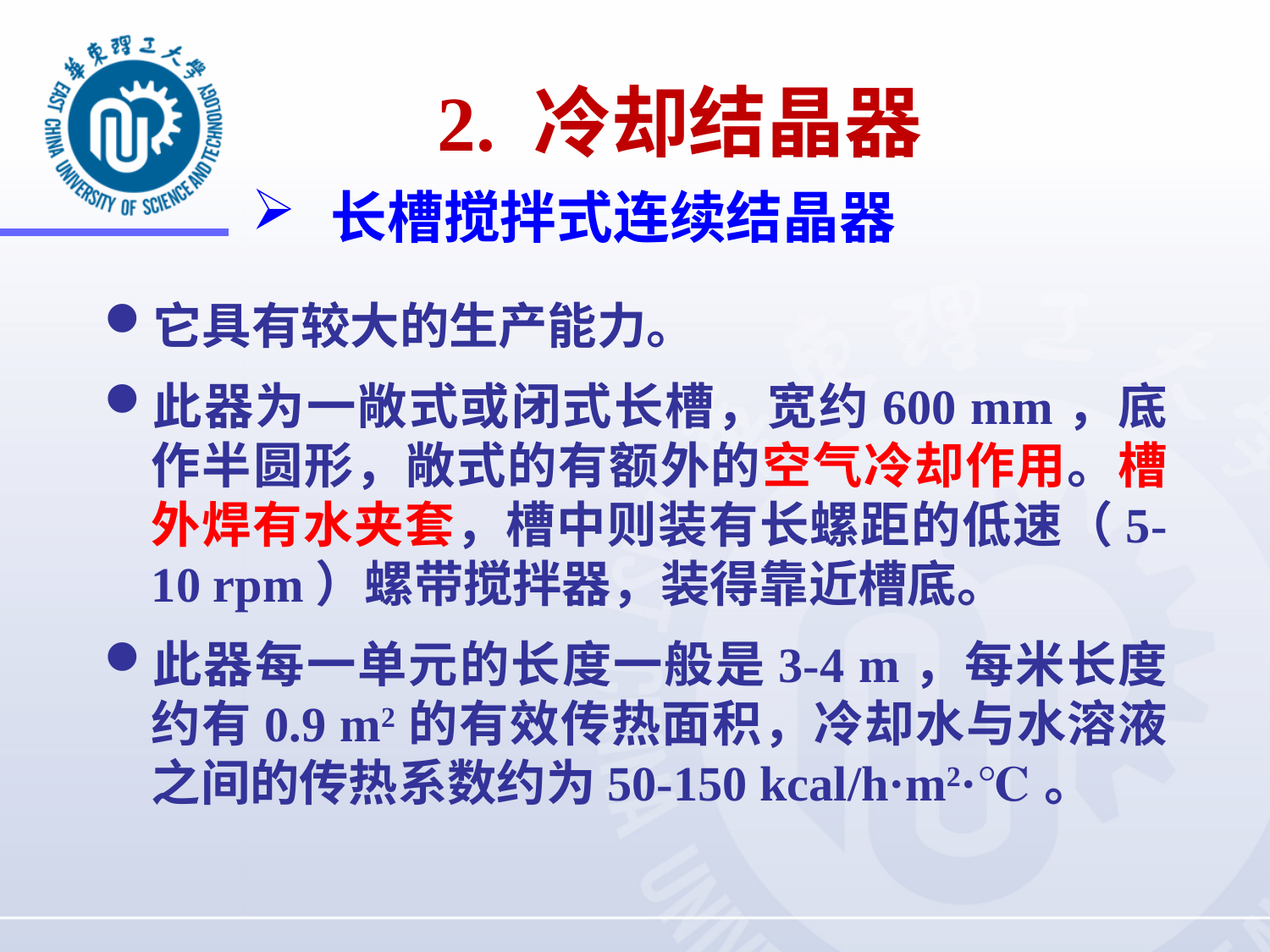

2. 冷却结晶器
长槽搅拌式连续结晶器
它具有较大的生产能力。
此器为一敞式或闭式长槽，宽约600 mm，底作半圆形，敞式的有额外的空气冷却作用。槽外焊有水夹套，槽中则装有长螺距的低速（5-10 rpm）螺带搅拌器，装得靠近槽底。
此器每一单元的长度一般是3-4 m，每米长度约有0.9 m2的有效传热面积，冷却水与水溶液之间的传热系数约为50-150 kcal/h·m2·℃。